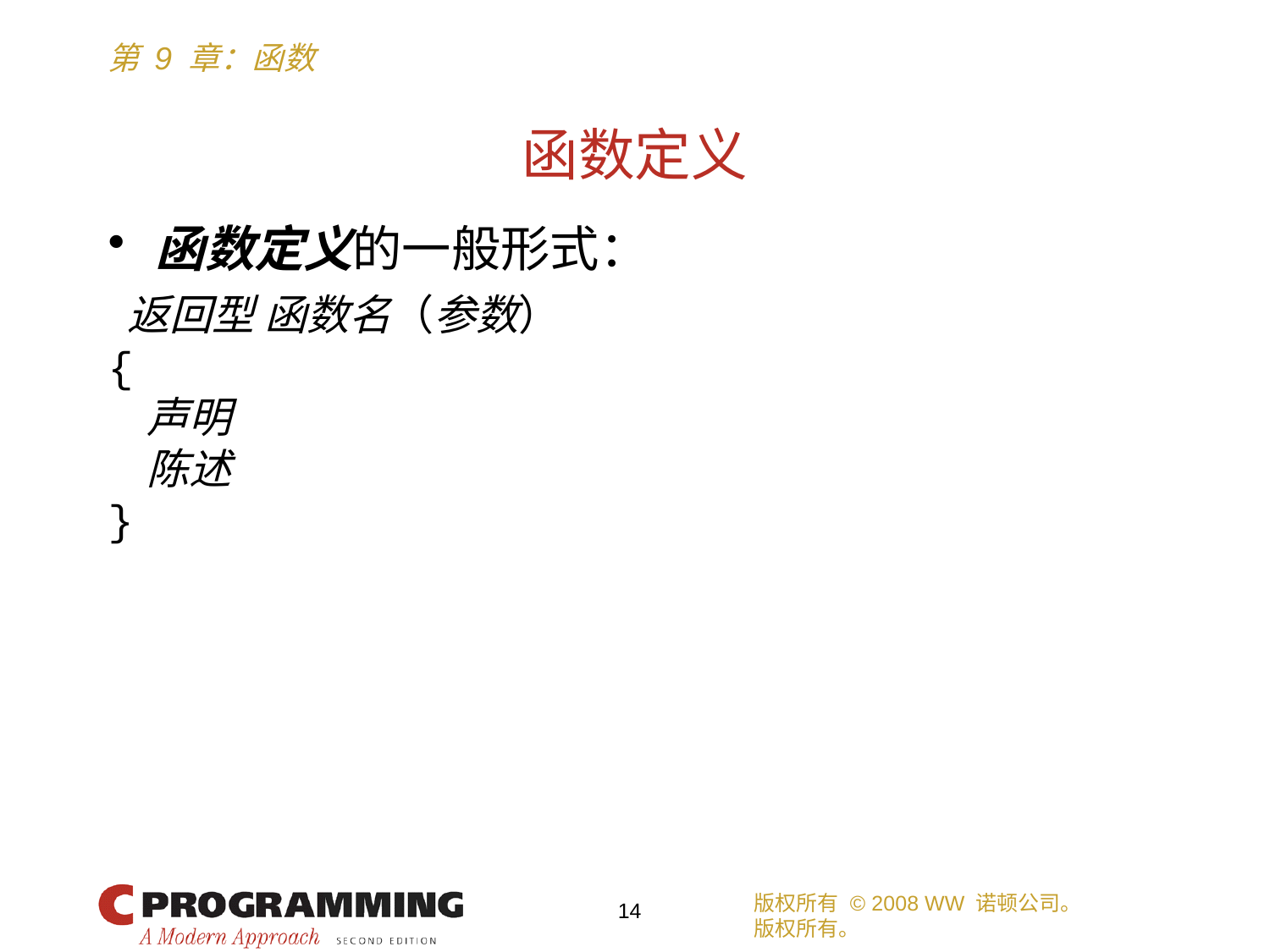

# 函数定义
函数定义的一般形式：
 返回型 函数名（参数）
{
   声明
   陈述
}
版权所有 © 2008 WW 诺顿公司。
版权所有。
14